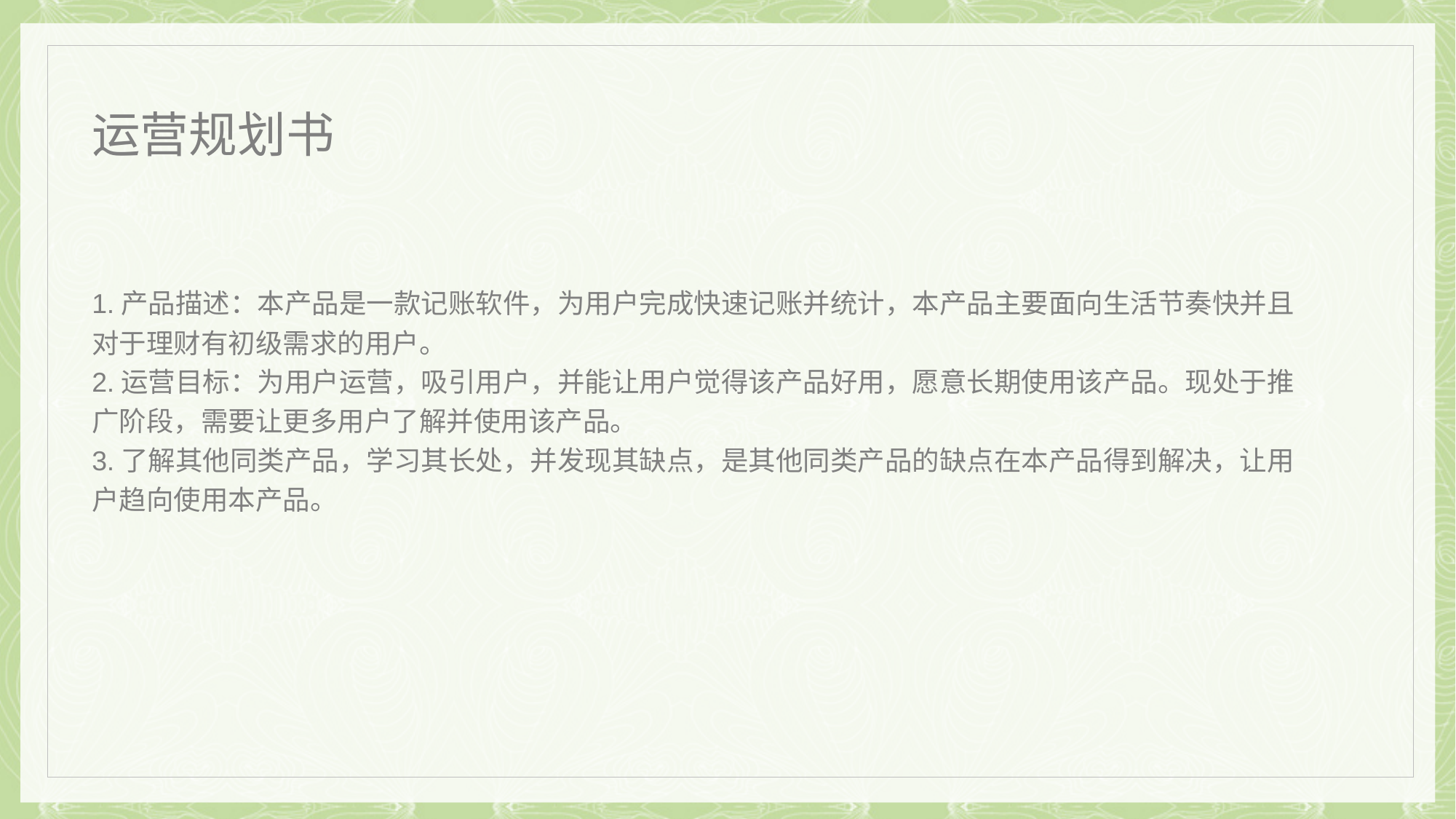

运营规划书

1.产品描述：本产品是一款记账软件，为用户完成快速记账并统计，本产品主要面向生活节奏快并且对于理财有初级需求的用户。
2.运营目标：为用户运营，吸引用户，并能让用户觉得该产品好用，愿意长期使用该产品。现处于推广阶段，需要让更多用户了解并使用该产品。
3.了解其他同类产品，学习其长处，并发现其缺点，是其他同类产品的缺点在本产品得到解决，让用户趋向使用本产品。